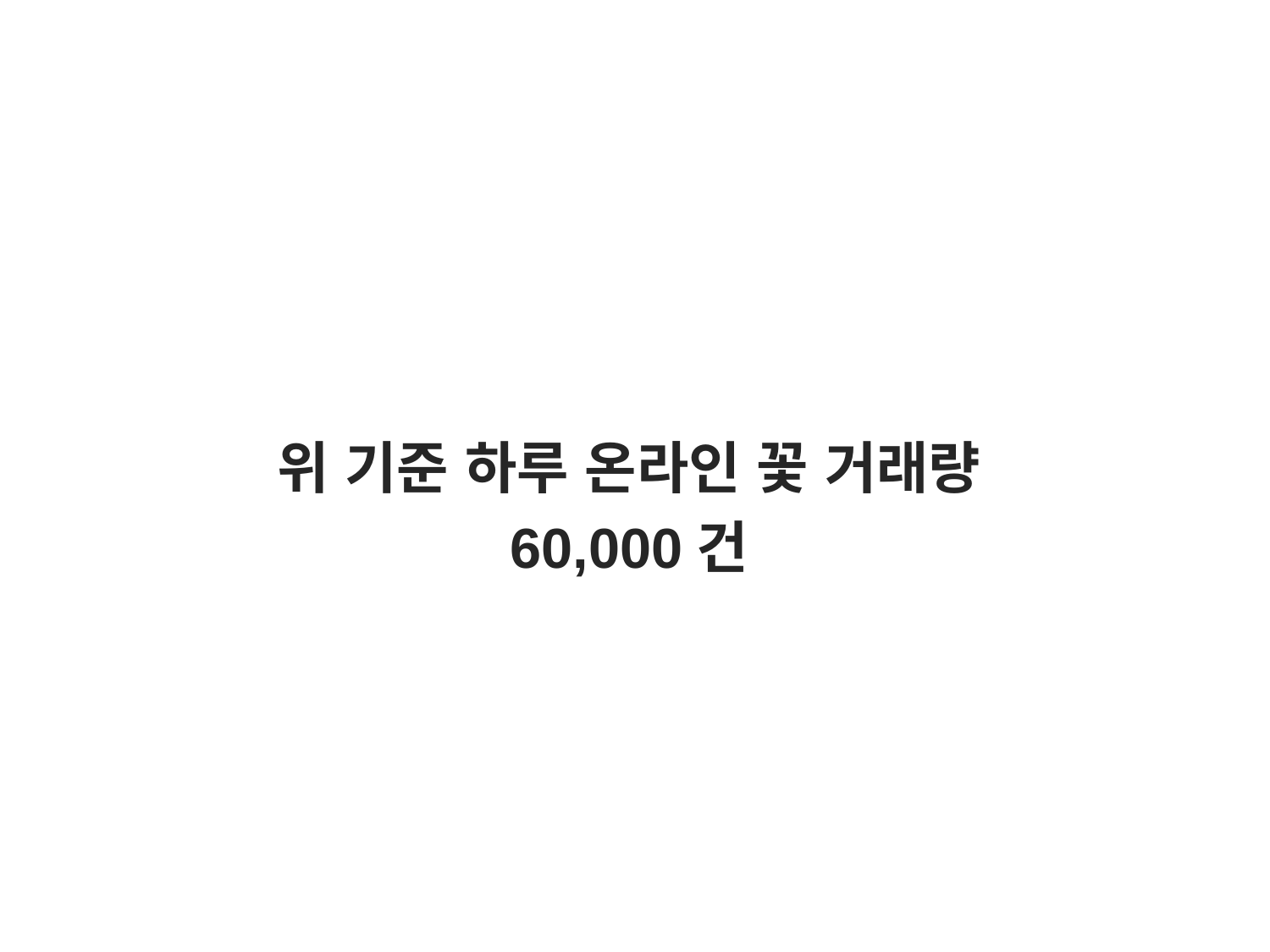

위 기준 하루 온라인 꽃 거래량
60,000건